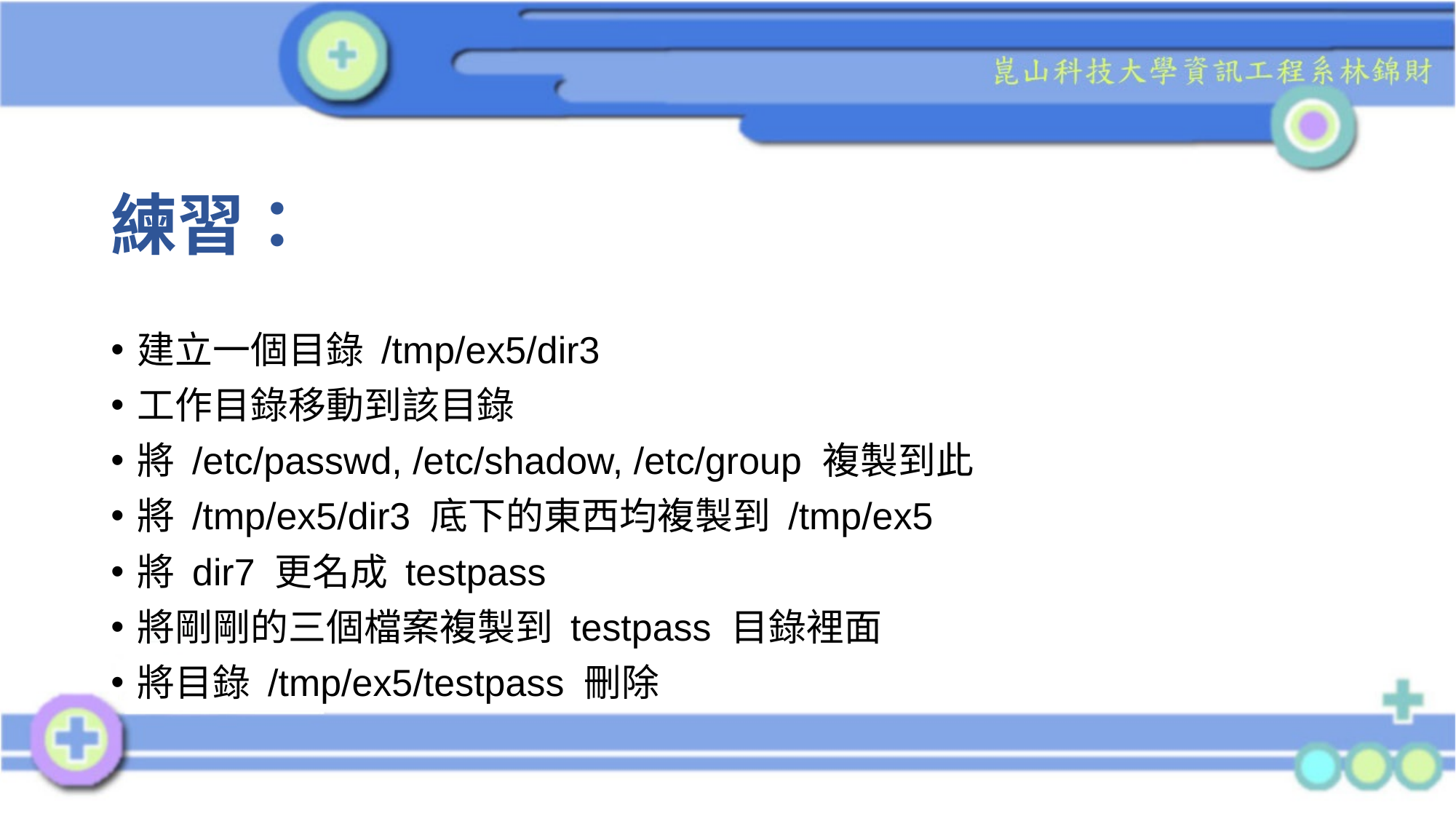

# 練習：
建立一個目錄 /tmp/ex5/dir3
工作目錄移動到該目錄
將 /etc/passwd, /etc/shadow, /etc/group 複製到此
將 /tmp/ex5/dir3 底下的東西均複製到 /tmp/ex5
將 dir7 更名成 testpass
將剛剛的三個檔案複製到 testpass 目錄裡面
將目錄 /tmp/ex5/testpass 刪除